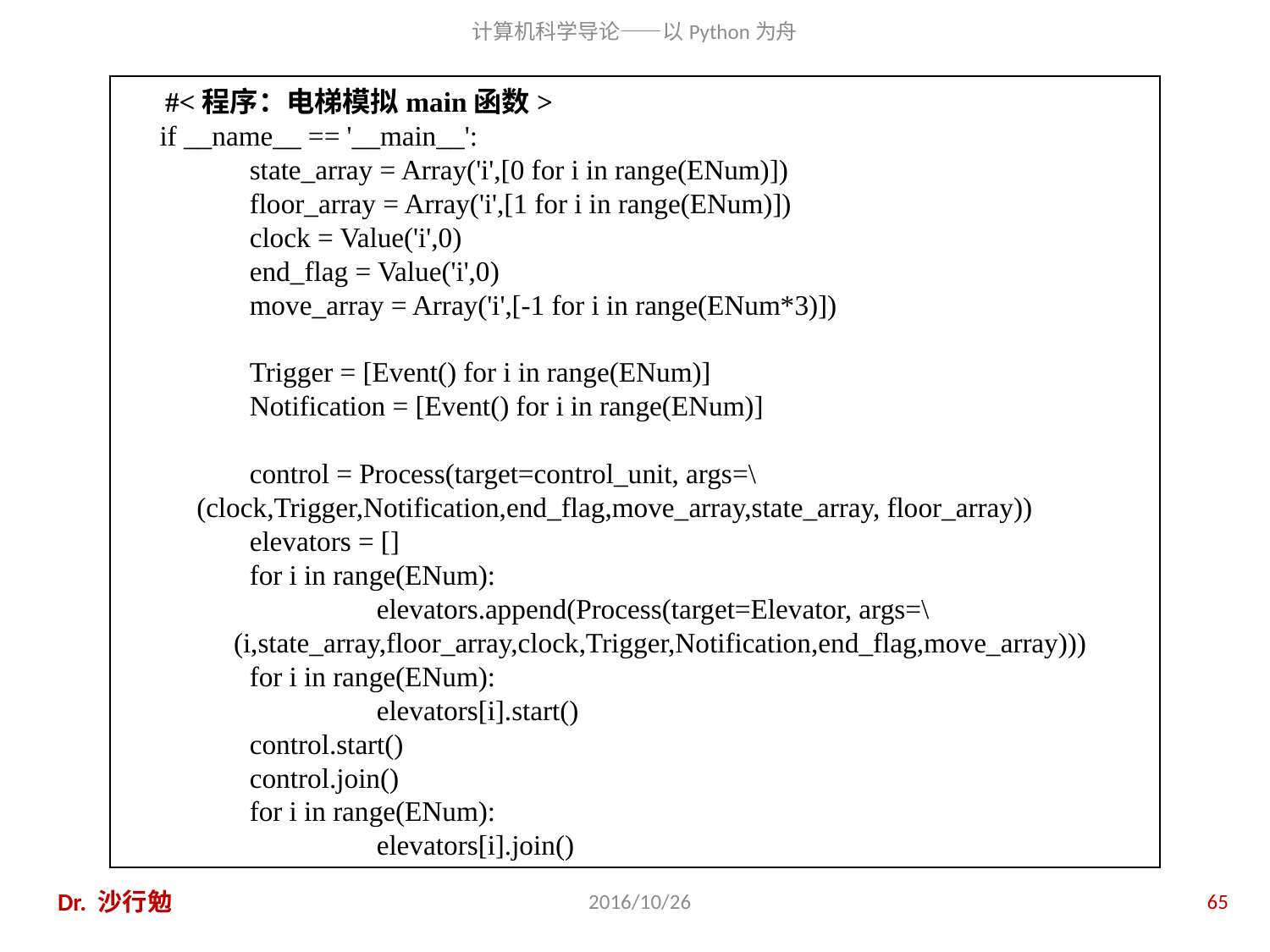

#<程序：电梯模拟main函数>
if __name__ == '__main__':
	state_array = Array('i',[0 for i in range(ENum)])
	floor_array = Array('i',[1 for i in range(ENum)])
	clock = Value('i',0)
	end_flag = Value('i',0)
	move_array = Array('i',[-1 for i in range(ENum*3)])

	Trigger = [Event() for i in range(ENum)]
	Notification = [Event() for i in range(ENum)]

	control = Process(target=control_unit, args=\
(clock,Trigger,Notification,end_flag,move_array,state_array, floor_array))
	elevators = []
	for i in range(ENum):
		elevators.append(Process(target=Elevator, args=\
(i,state_array,floor_array,clock,Trigger,Notification,end_flag,move_array)))
	for i in range(ENum):
		elevators[i].start()
	control.start()
	control.join()
	for i in range(ENum):
		elevators[i].join()
Dr. 沙行勉
2016/10/26
65